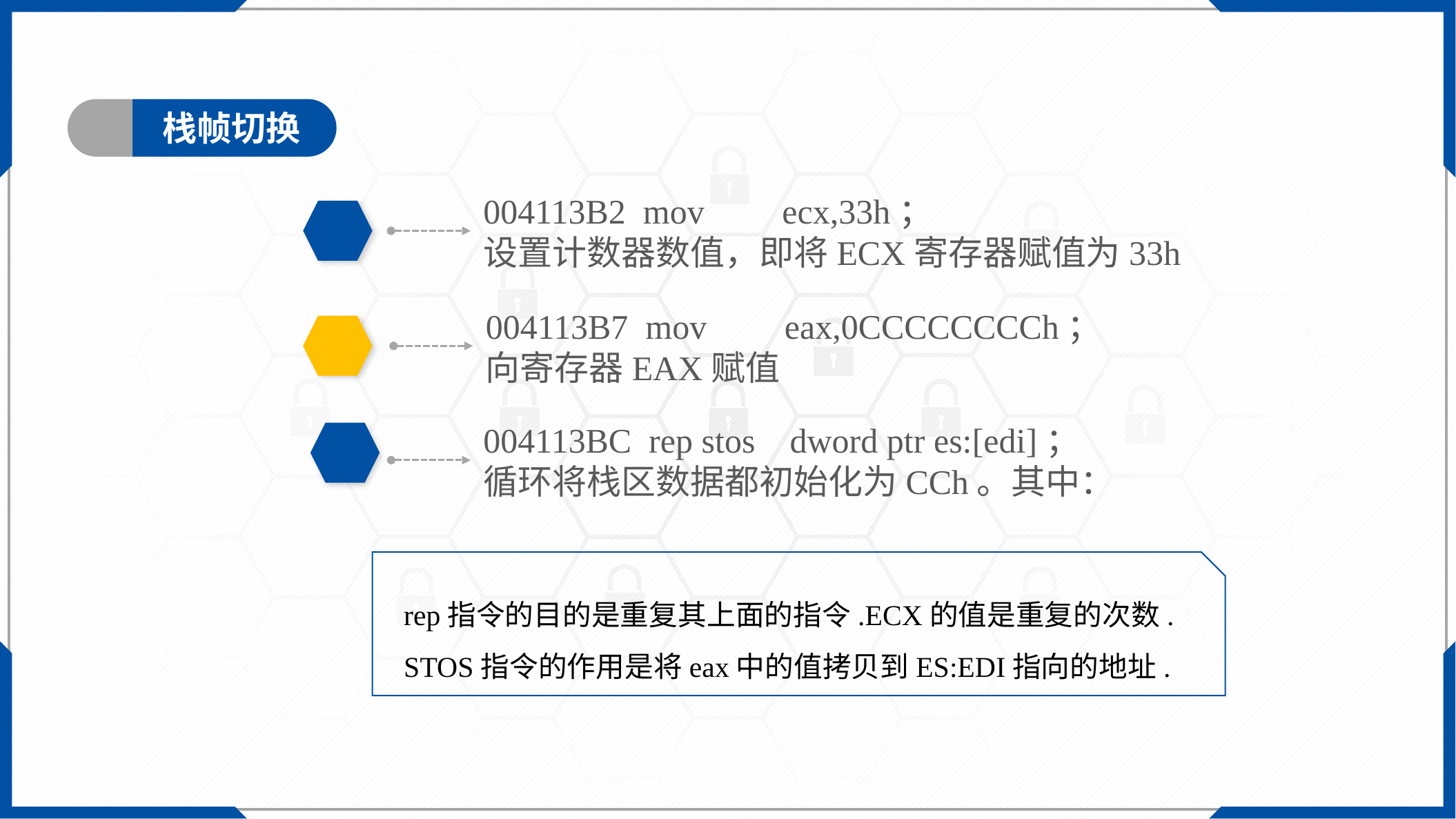

栈帧切换
004113B2  mov         ecx,33h；
设置计数器数值，即将ECX寄存器赋值为33h

004113B7  mov         eax,0CCCCCCCCh；
向寄存器EAX赋值

004113BC  rep stos    dword ptr es:[edi]；
循环将栈区数据都初始化为CCh。其中：

rep指令的目的是重复其上面的指令.ECX的值是重复的次数.
STOS指令的作用是将eax中的值拷贝到ES:EDI指向的地址.